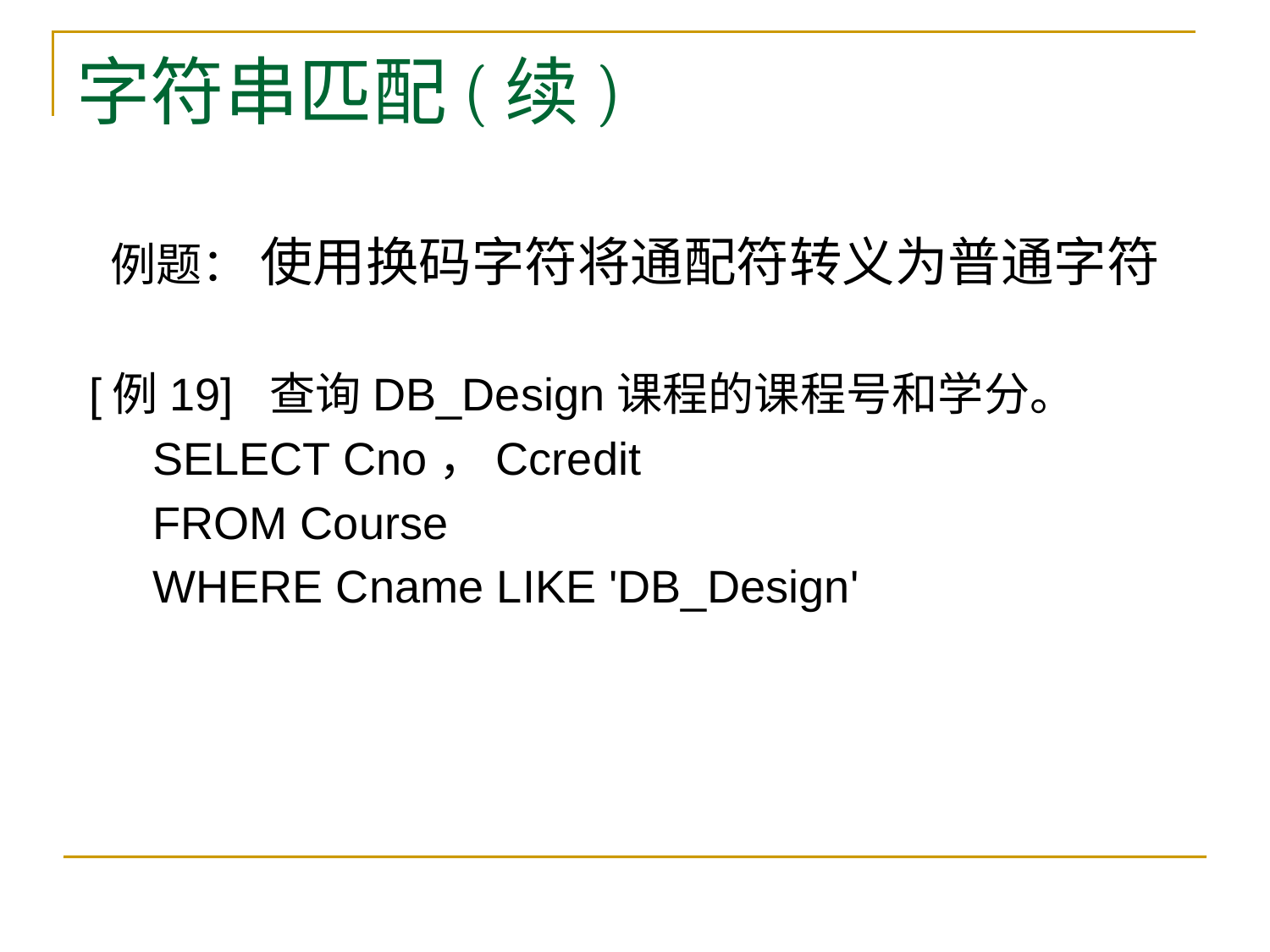

# 字符串匹配(续)
例题： 使用换码字符将通配符转义为普通字符

 [例19]  查询DB_Design课程的课程号和学分。
      SELECT Cno，Ccredit
      FROM Course
      WHERE Cname LIKE 'DB_Design'